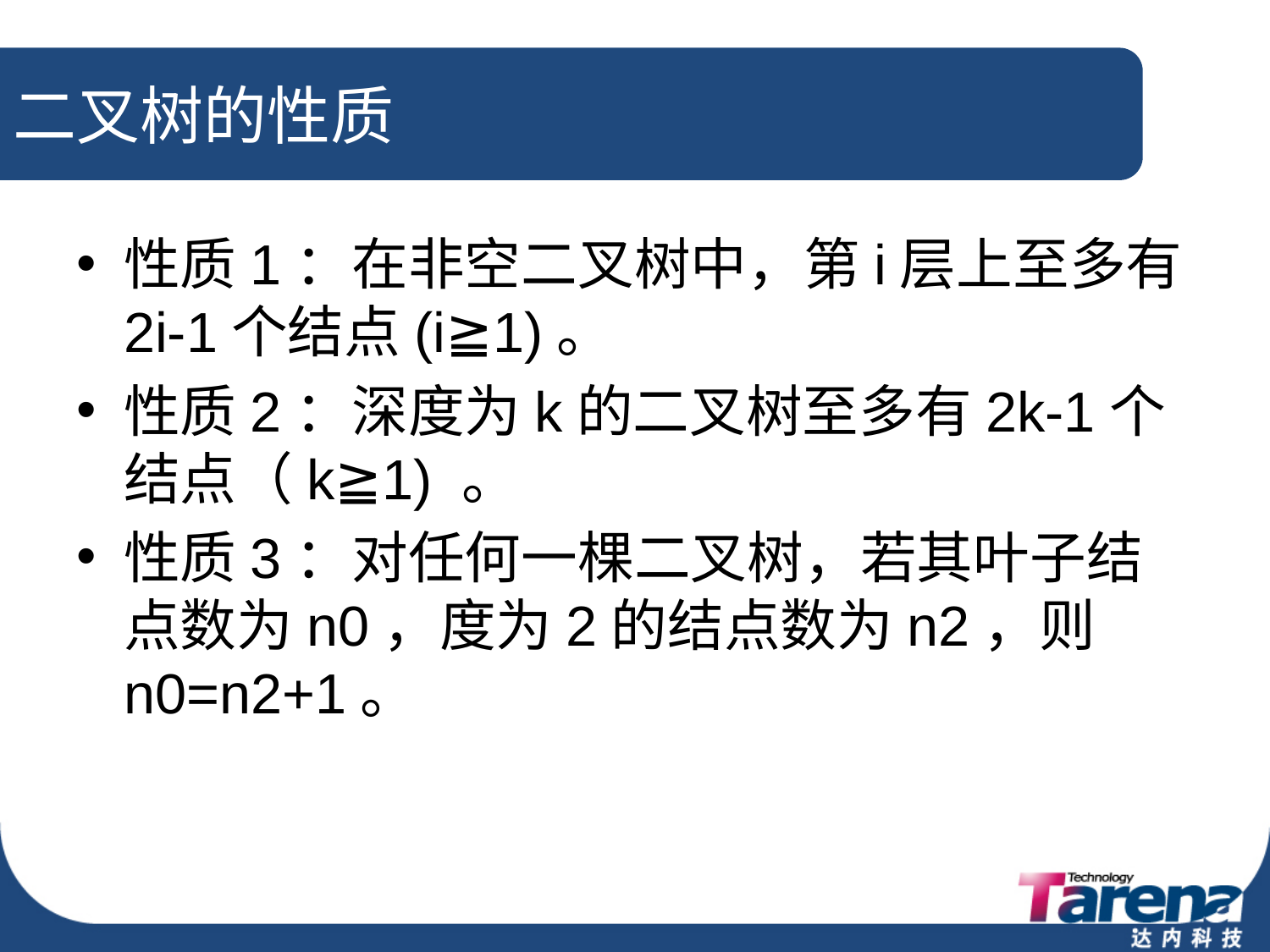

# 二叉树的性质
性质1：在非空二叉树中，第i层上至多有2i-1个结点(i≧1)。
性质2：深度为k的二叉树至多有2k-1个结点（k≧1) 。
性质3：对任何一棵二叉树，若其叶子结点数为n0，度为2的结点数为n2，则n0=n2+1。